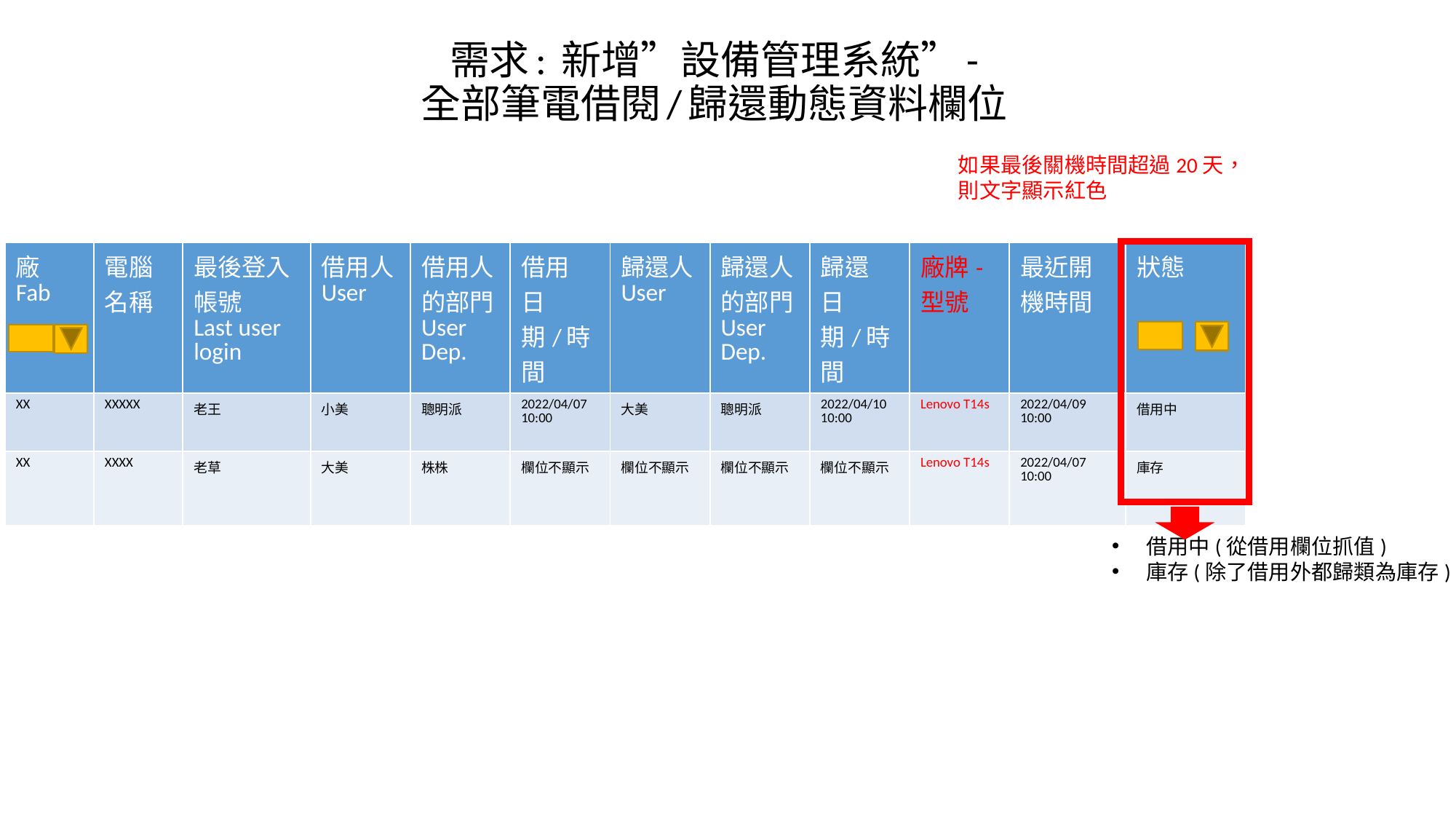

# 需求: 新增”設備管理系統”- 全部筆電借閱/歸還動態資料欄位
如果最後關機時間超過20天，
則文字顯示紅色

| 廠 Fab | 電腦名稱 | 最後登入帳號 Last user login | 借用人 User | 借用人的部門 User Dep. | 借用 日期/時間 | 歸還人 User | 歸還人的部門 User Dep. | 歸還 日期/時間 | 廠牌-型號 | 最近開機時間 | 狀態 |
| --- | --- | --- | --- | --- | --- | --- | --- | --- | --- | --- | --- |
| XX | XXXXX | 老王 | 小美 | 聰明派 | 2022/04/07 10:00 | 大美 | 聰明派 | 2022/04/10 10:00 | Lenovo T14s | 2022/04/09 10:00 | 借用中 |
| XX | XXXX | 老草 | 大美 | 株株 | 欄位不顯示 | 欄位不顯示 | 欄位不顯示 | 欄位不顯示 | Lenovo T14s | 2022/04/07 10:00 | 庫存 |

借用中(從借用欄位抓值)
庫存(除了借用外都歸類為庫存)